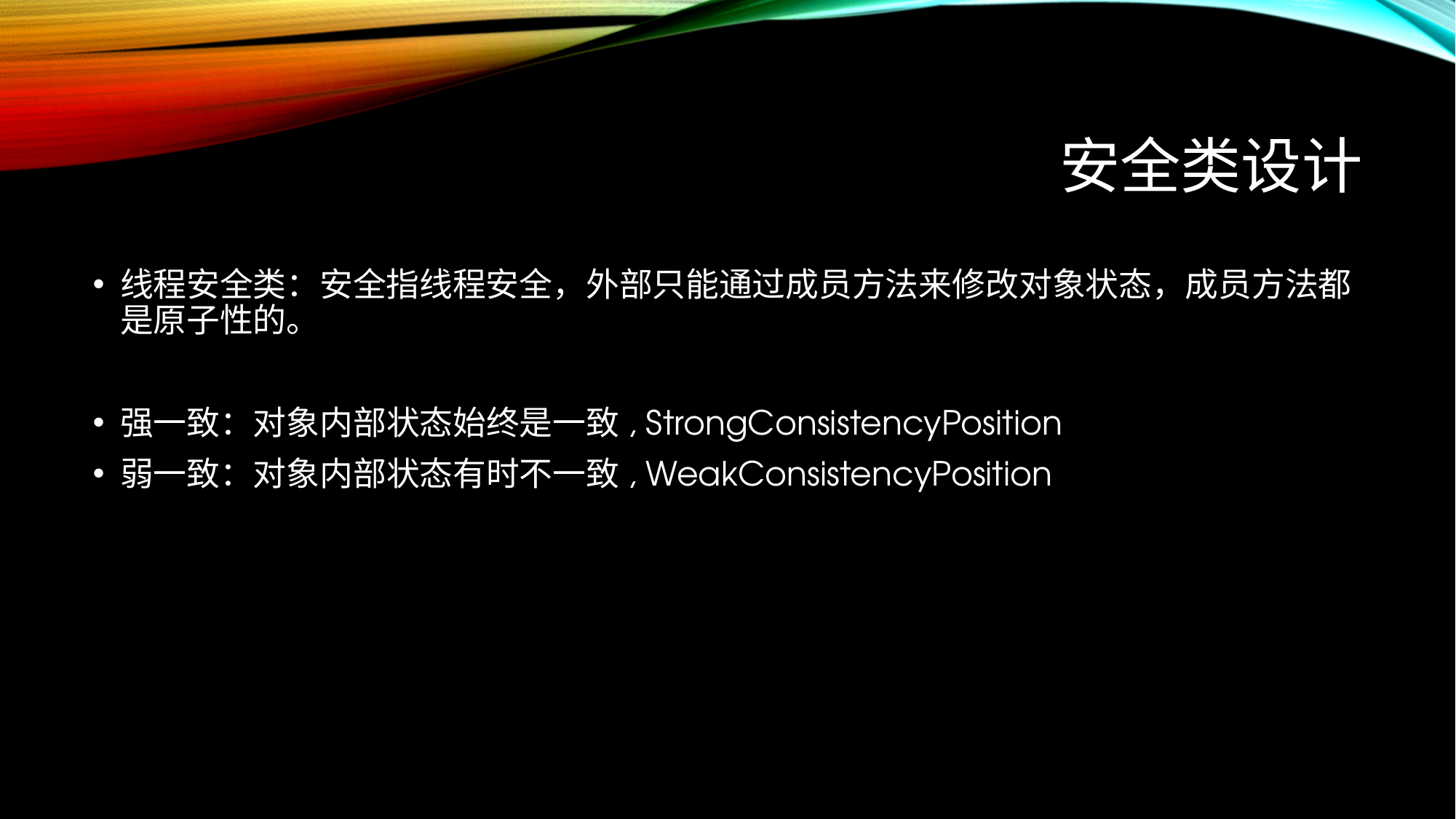

# 安全类设计
线程安全类：安全指线程安全，外部只能通过成员方法来修改对象状态，成员方法都是原子性的。

强一致：对象内部状态始终是一致, StrongConsistencyPosition
弱一致：对象内部状态有时不一致, WeakConsistencyPosition